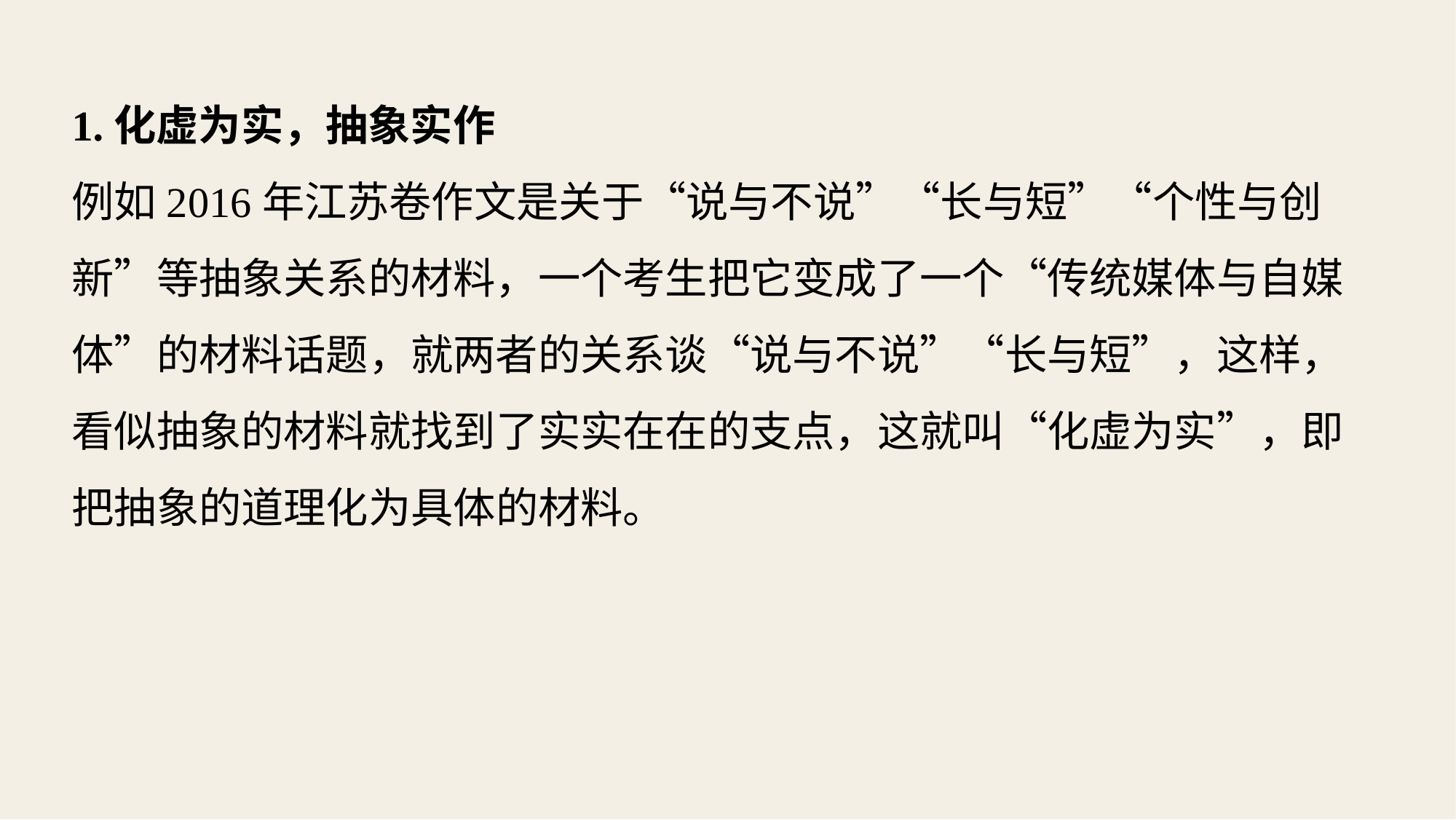

1.化虚为实，抽象实作
例如2016年江苏卷作文是关于“说与不说”“长与短”“个性与创新”等抽象关系的材料，一个考生把它变成了一个“传统媒体与自媒体”的材料话题，就两者的关系谈“说与不说”“长与短”，这样，看似抽象的材料就找到了实实在在的支点，这就叫“化虚为实”，即把抽象的道理化为具体的材料。